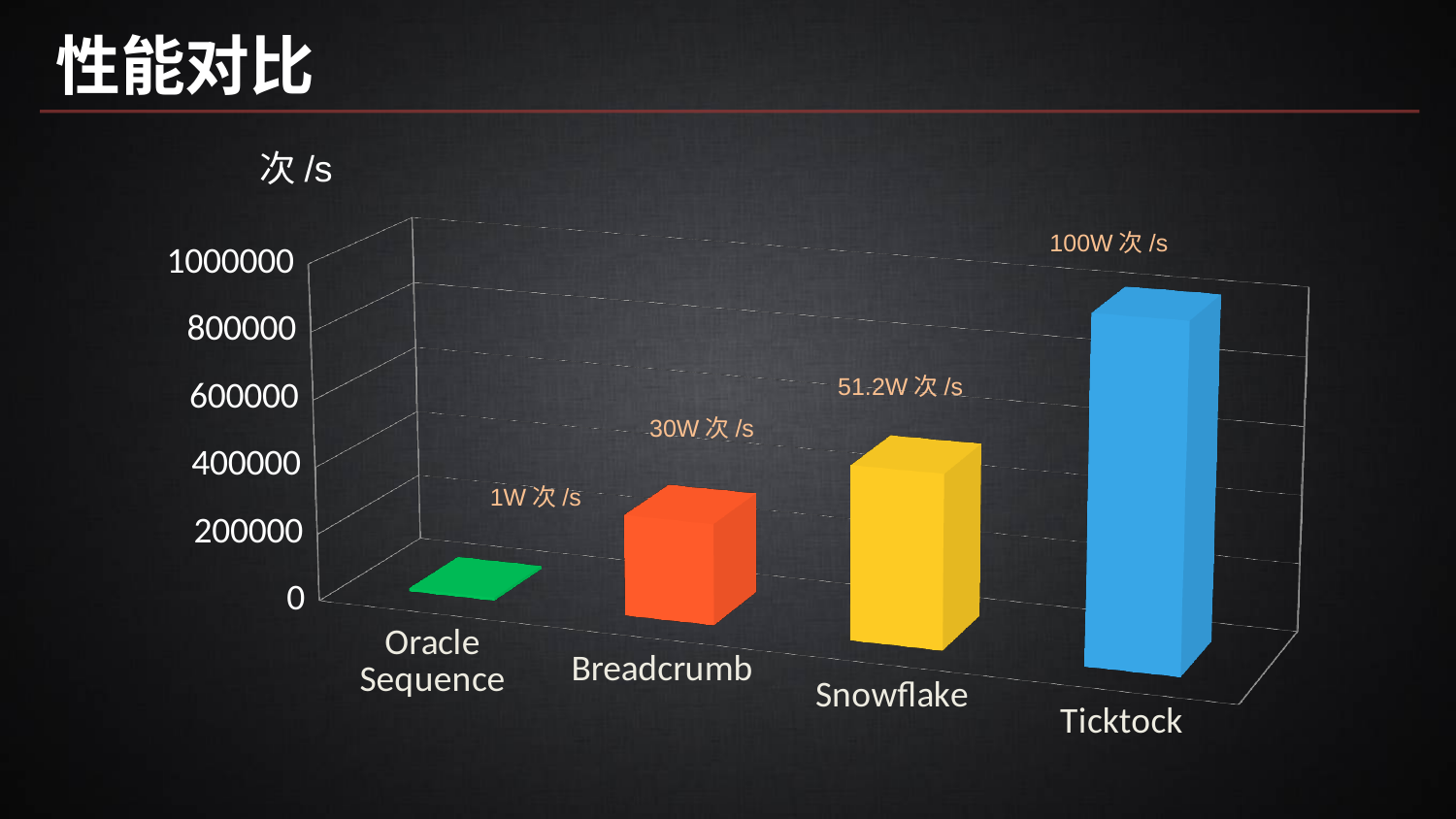

性能对比
次/s

[unsupported chart]

100W次/s
51.2W次/s
30W次/s
1W次/s